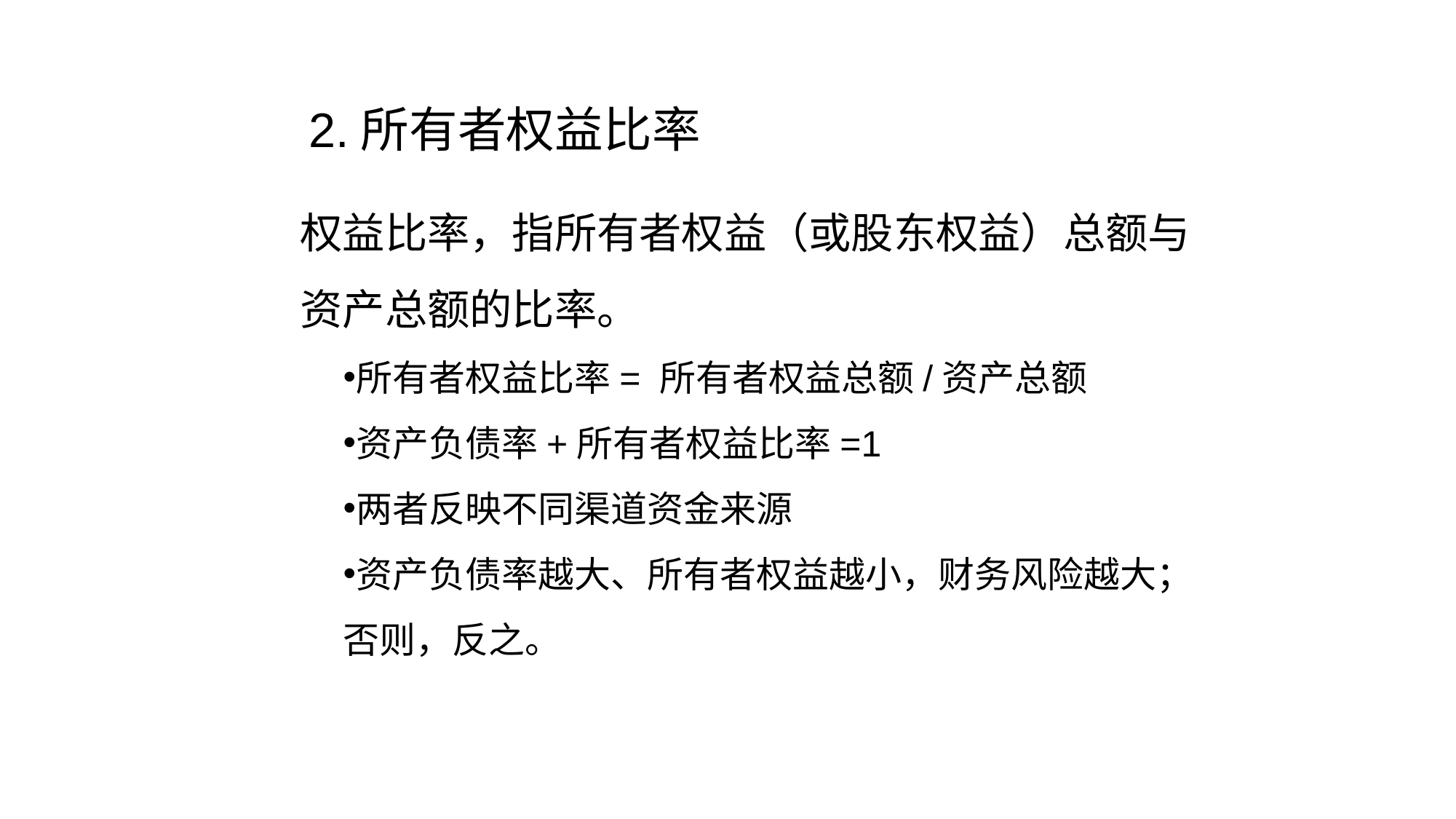

# 2.所有者权益比率
权益比率，指所有者权益（或股东权益）总额与资产总额的比率。
所有者权益比率= 所有者权益总额/资产总额
资产负债率+所有者权益比率=1
两者反映不同渠道资金来源
资产负债率越大、所有者权益越小，财务风险越大；否则，反之。